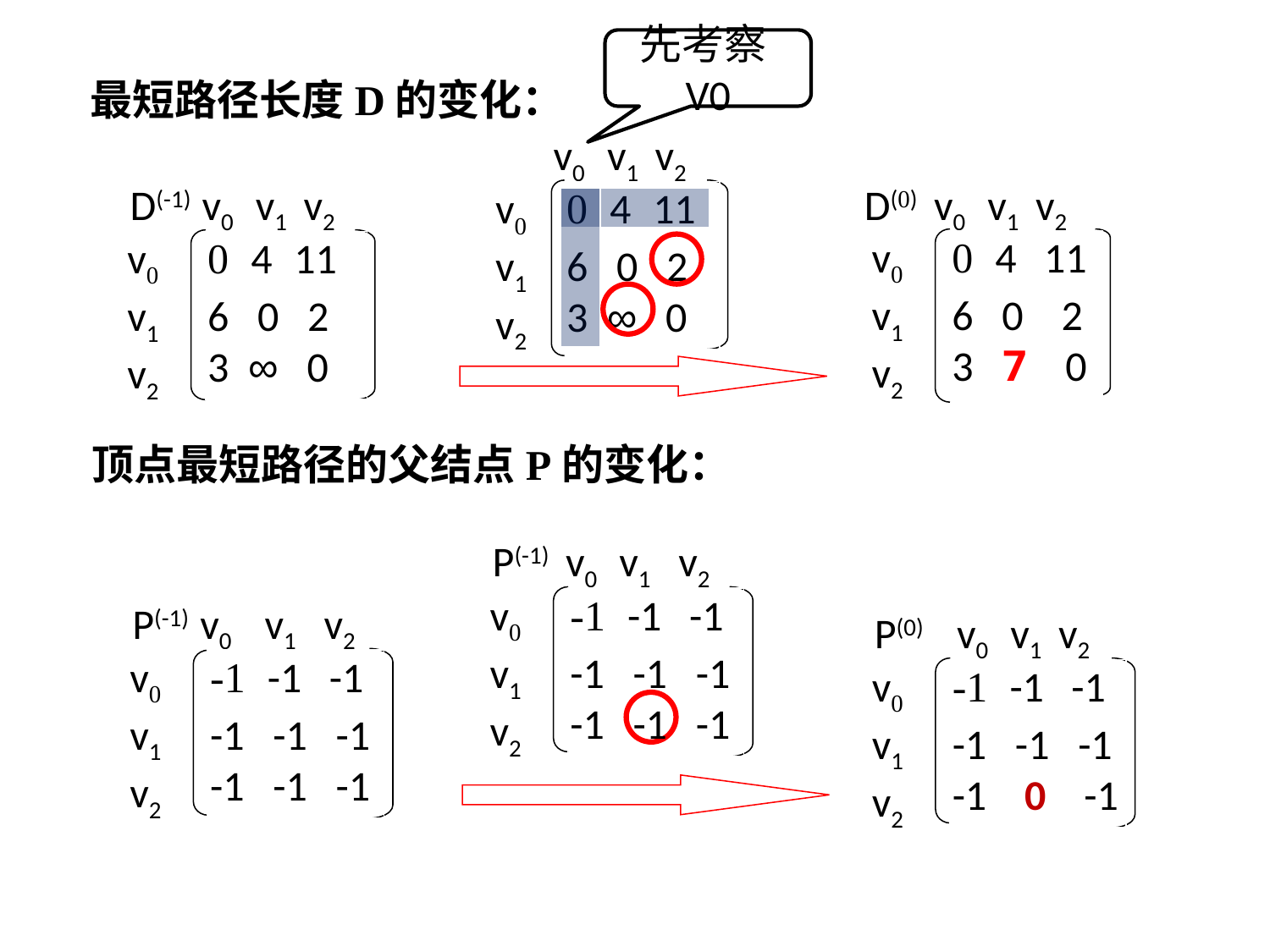

先考察V0
最短路径长度D的变化：
          v0    v1   v2

v0
v1  v2
0    4    11
6   0   2
3  ∞   0

D(-1)  v0    v1   v2

v0
v1  v2
0    4    11
6   0   2
3  ∞   0
D(0)   v0    v1   v2

v0
v1  v2
0    4     11
6   0    2
3   7    0

顶点最短路径的父结点P的变化：
P(-1)   v0    v1     v2

v0
v1  v2
-1    -1     -1
-1   -1   -1
-1   -1   -1
P(-1)  v0      v1     v2

v0
v1  v2
-1    -1     -1
-1   -1   -1
-1   -1   -1

P(0)      v0    v1   v2

v0
v1  v2
-1    -1     -1
-1   -1   -1
-1    0    -1